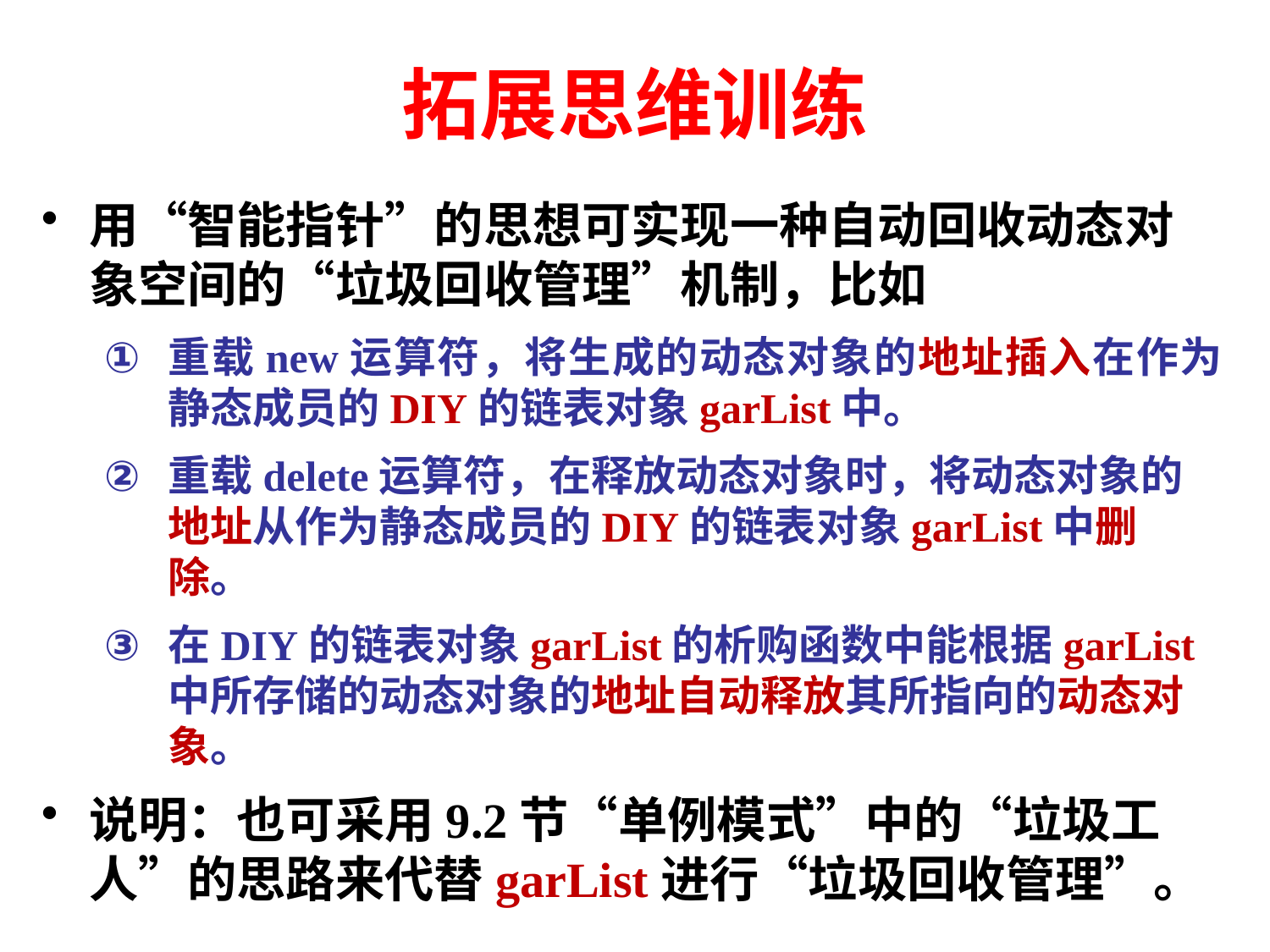

# 拓展思维训练
用“智能指针”的思想可实现一种自动回收动态对象空间的“垃圾回收管理”机制，比如
重载new运算符，将生成的动态对象的地址插入在作为静态成员的DIY的链表对象garList中。
重载delete运算符，在释放动态对象时，将动态对象的地址从作为静态成员的DIY的链表对象garList中删除。
在DIY的链表对象garList的析购函数中能根据garList中所存储的动态对象的地址自动释放其所指向的动态对象。
说明：也可采用9.2节“单例模式”中的“垃圾工人”的思路来代替garList进行“垃圾回收管理”。